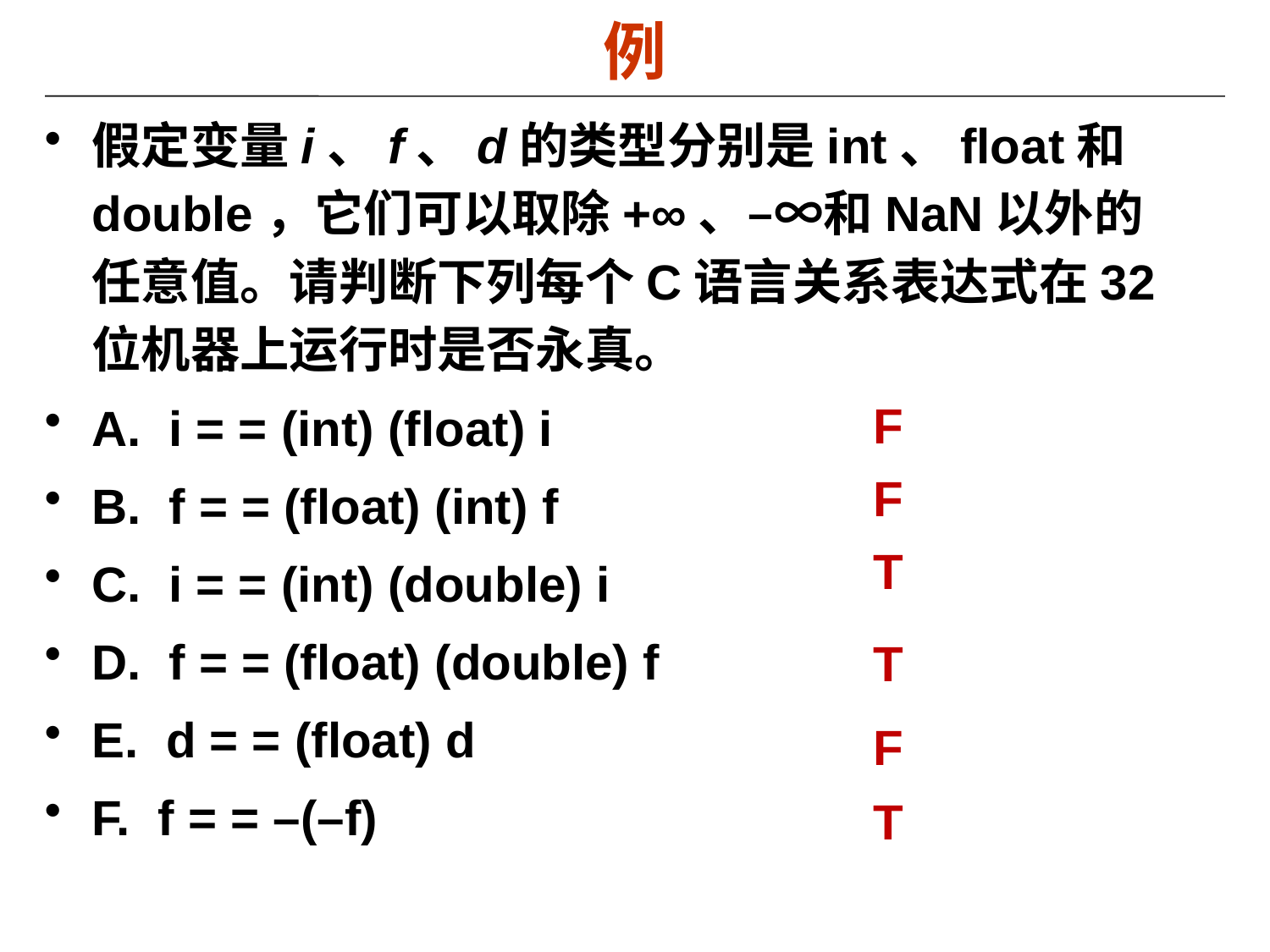

例
假定变量i、f、d的类型分别是int、float和double，它们可以取除+∞、–∞和NaN以外的任意值。请判断下列每个C语言关系表达式在32位机器上运行时是否永真。
A.  i = = (int) (float) i
B.  f = = (float) (int) f
C.  i = = (int) (double) i
D.  f = = (float) (double) f
E.  d = = (float) d
F.  f = = –(–f)

F
F
T
T
F
T